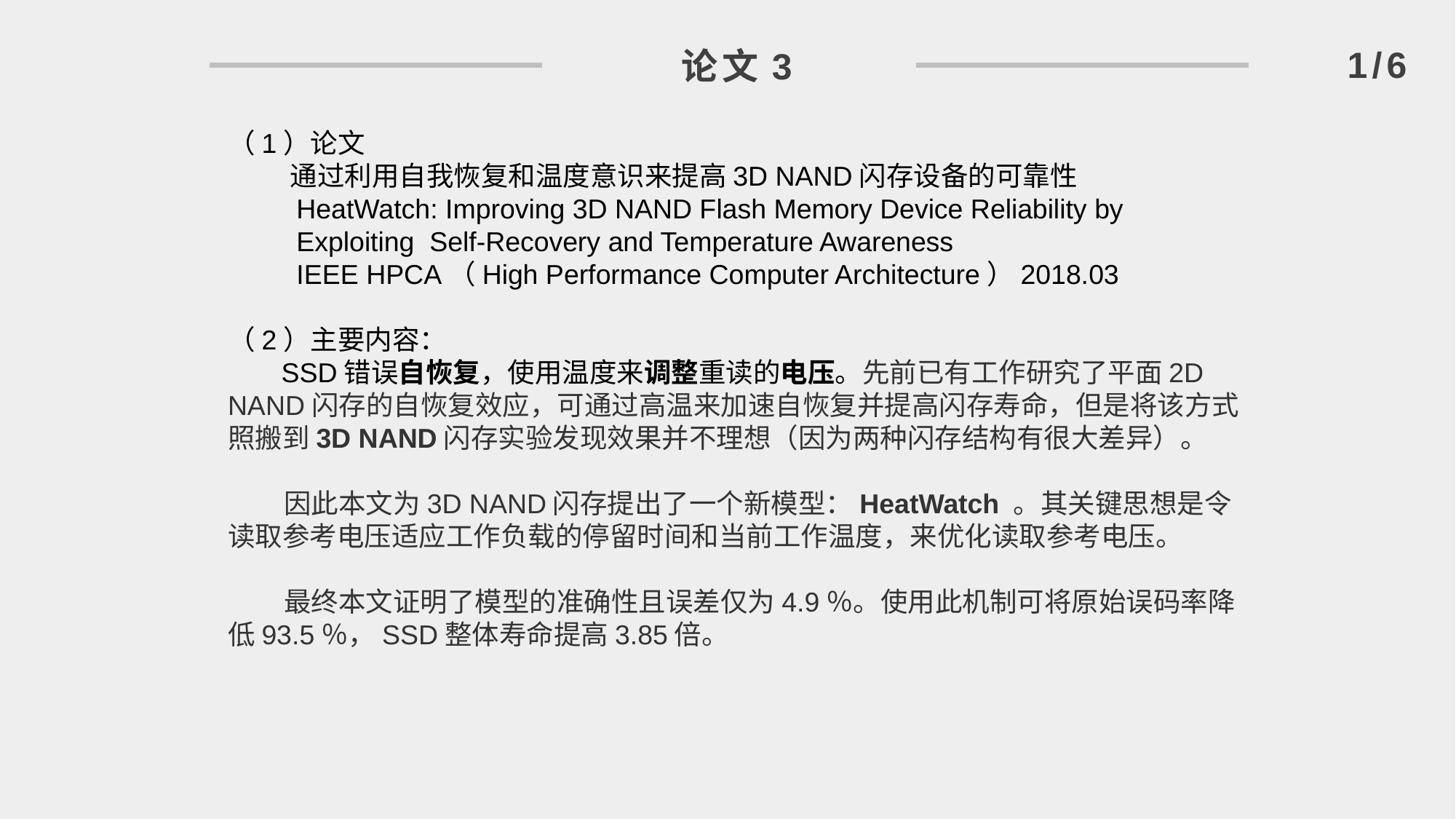

1/6
论文3
（1）论文
         通过利用自我恢复和温度意识来提高3D NAND闪存设备的可靠性
         HeatWatch: Improving 3D NAND Flash Memory Device Reliability by
         Exploiting  Self-Recovery and Temperature Awareness
         IEEE HPCA（High Performance Computer Architecture）2018.03

（2）主要内容：
       SSD错误自恢复，使用温度来调整重读的电压。先前已有工作研究了平面2D NAND闪存的自恢复效应，可通过高温来加速自恢复并提高闪存寿命，但是将该方式照搬到3D NAND闪存实验发现效果并不理想（因为两种闪存结构有很大差异）。

       因此本文为3D NAND闪存提出了一个新模型：HeatWatch 。其关键思想是令读取参考电压适应工作负载的停留时间和当前工作温度，来优化读取参考电压。

       最终本文证明了模型的准确性且误差仅为4.9％。使用此机制可将原始误码率降低93.5％，SSD整体寿命提高3.85倍。